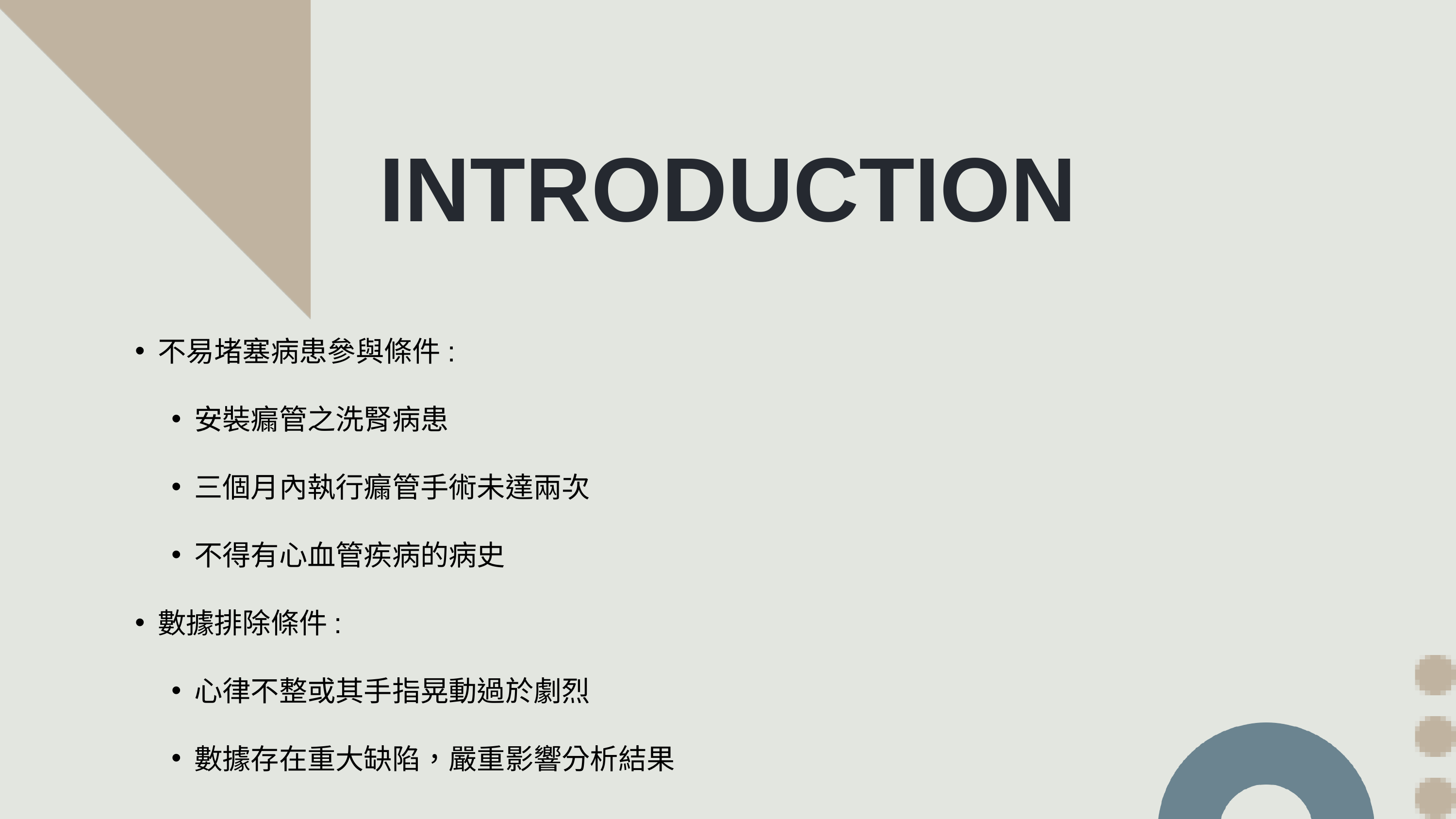

INTRODUCTION
不易堵塞病患參與條件:
安裝瘺管之洗腎病患
三個月內執行瘺管手術未達兩次
不得有心血管疾病的病史
數據排除條件:
心律不整或其手指晃動過於劇烈
數據存在重大缺陷，嚴重影響分析結果